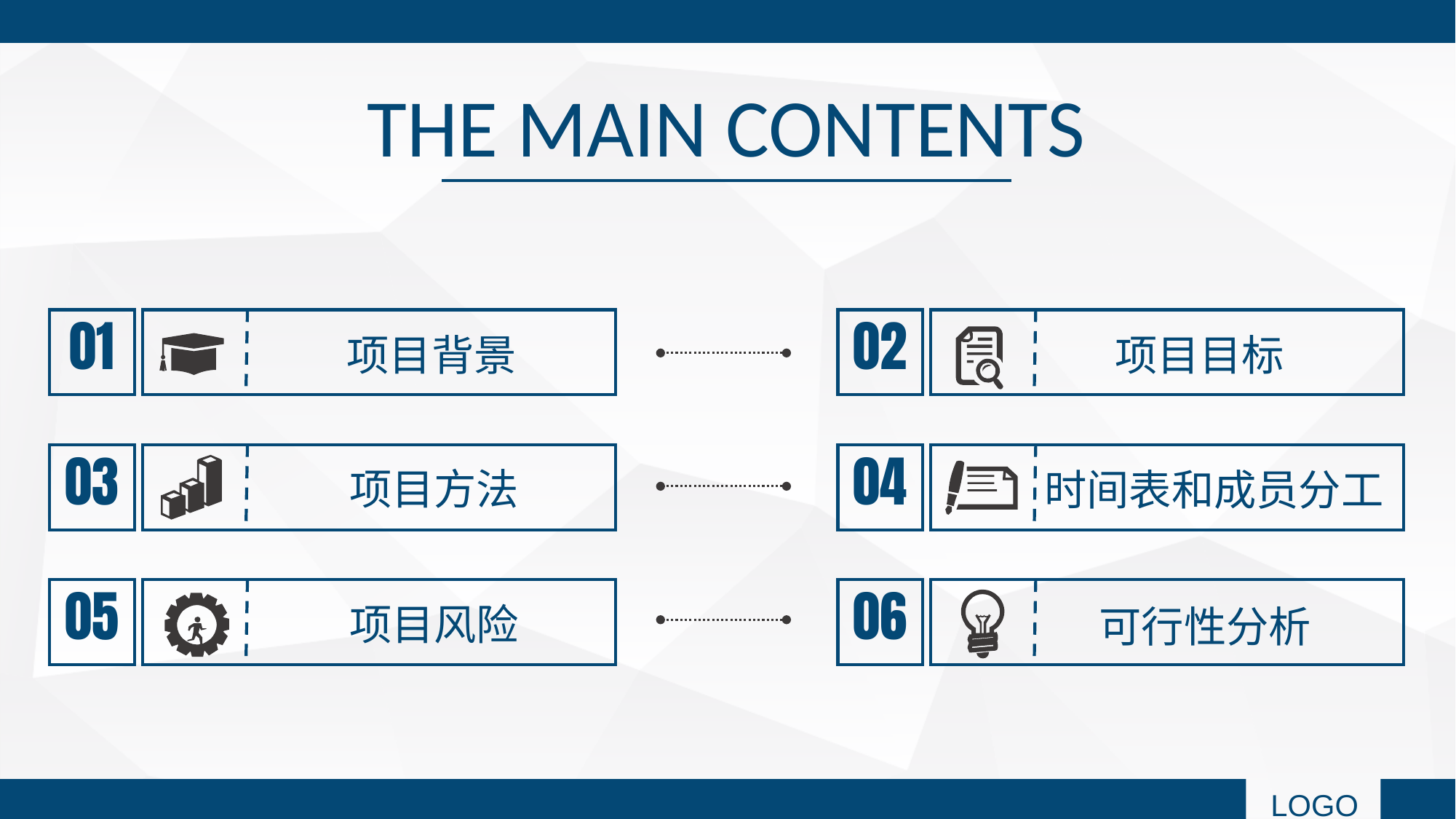

THE MAIN CONTENTS
01

项目背景

02

项目目标

03

项目方法

04

时间表和成员分工

05

项目风险

06

可行性分析

LOGO